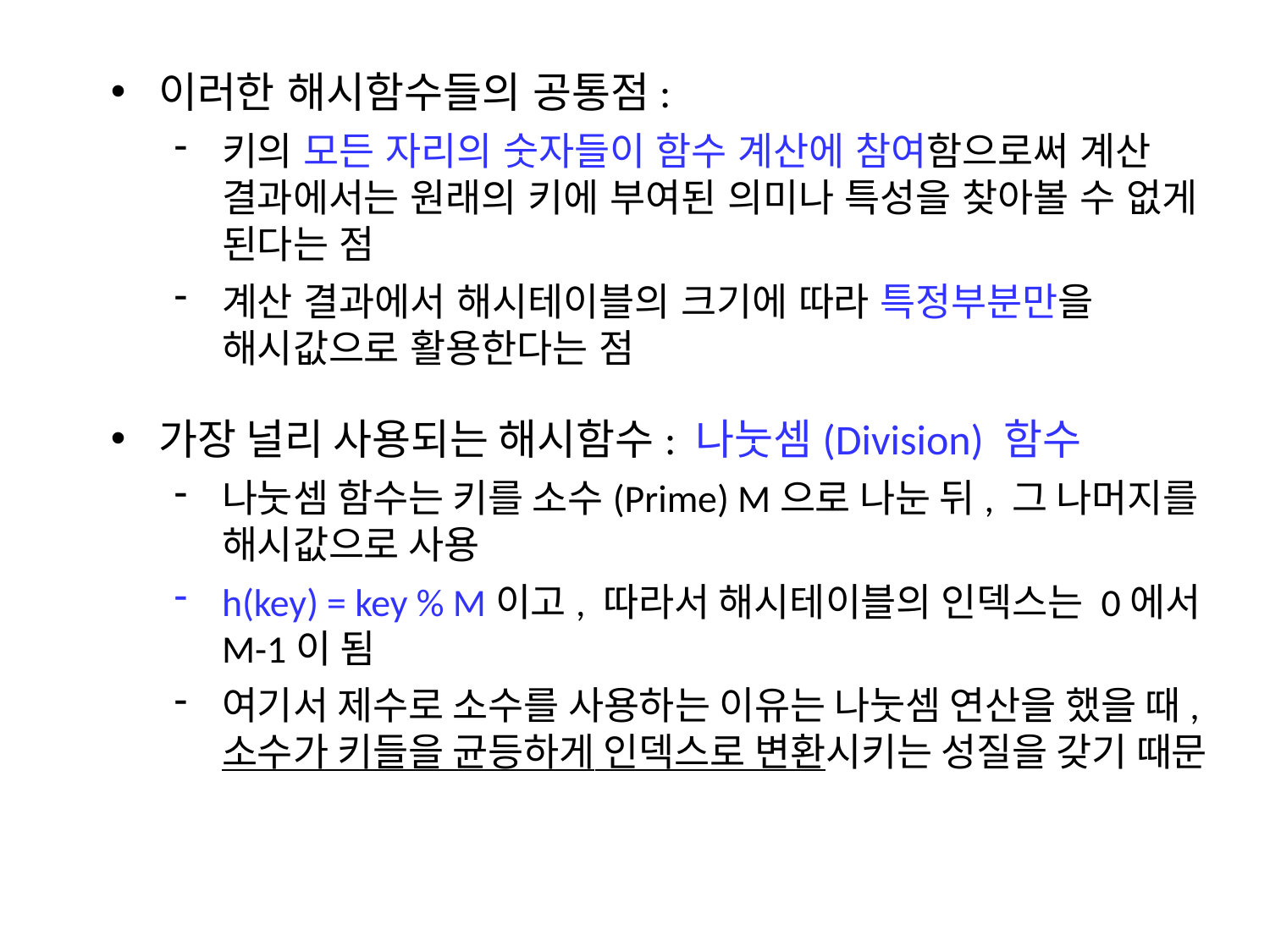

이러한 해시함수들의 공통점:
키의 모든 자리의 숫자들이 함수 계산에 참여함으로써 계산 결과에서는 원래의 키에 부여된 의미나 특성을 찾아볼 수 없게 된다는 점
계산 결과에서 해시테이블의 크기에 따라 특정부분만을 해시값으로 활용한다는 점
가장 널리 사용되는 해시함수: 나눗셈(Division) 함수
나눗셈 함수는 키를 소수(Prime) M으로 나눈 뒤, 그 나머지를 해시값으로 사용
h(key) = key % M이고, 따라서 해시테이블의 인덱스는 0에서 M-1이 됨
여기서 제수로 소수를 사용하는 이유는 나눗셈 연산을 했을 때, 소수가 키들을 균등하게 인덱스로 변환시키는 성질을 갖기 때문